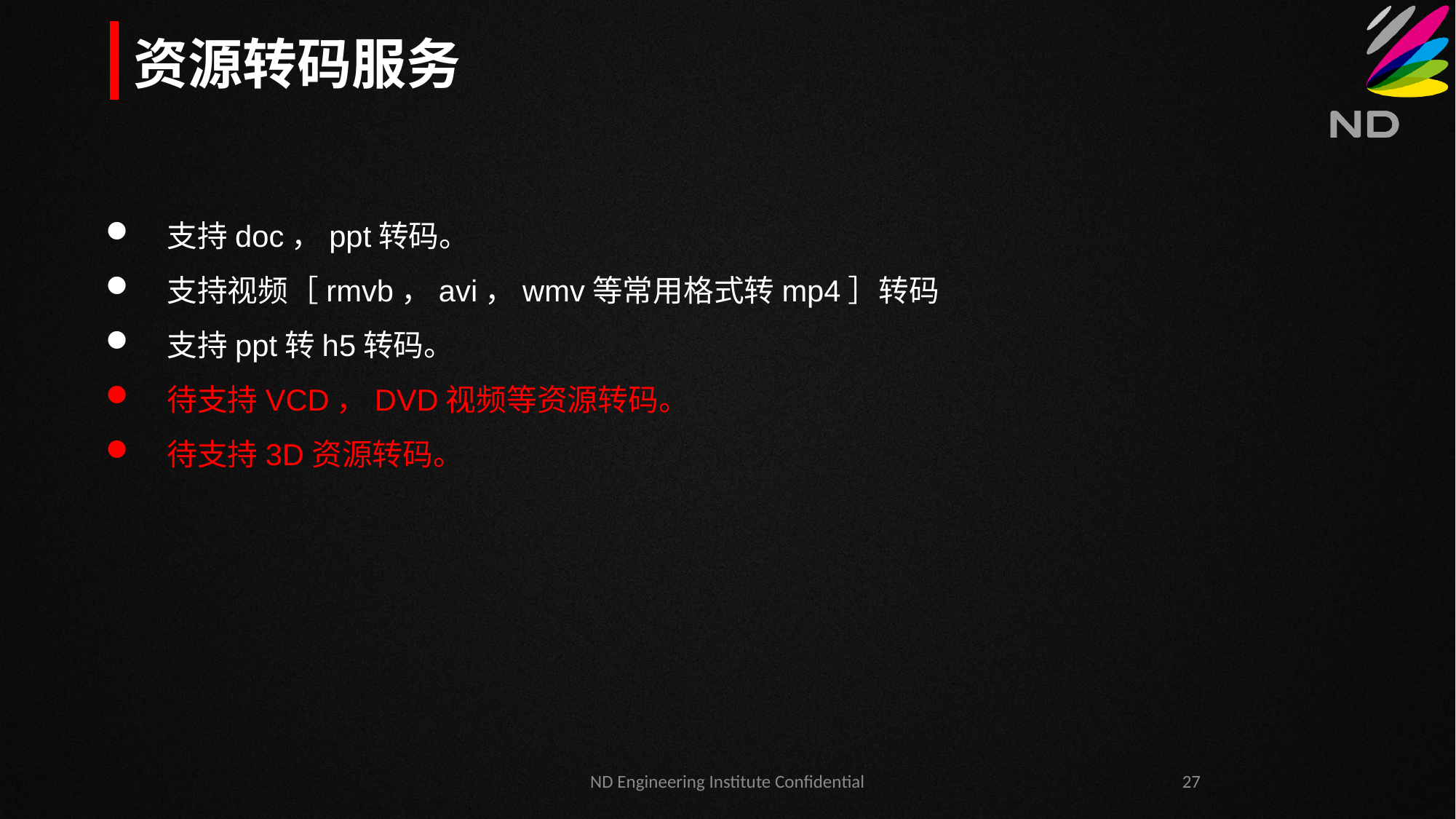

资源转码服务
支持doc，ppt转码。
支持视频［rmvb，avi，wmv等常用格式转mp4］转码
支持ppt转h5转码。
待支持VCD，DVD视频等资源转码。
待支持3D资源转码。
ND Engineering Institute Confidential
27